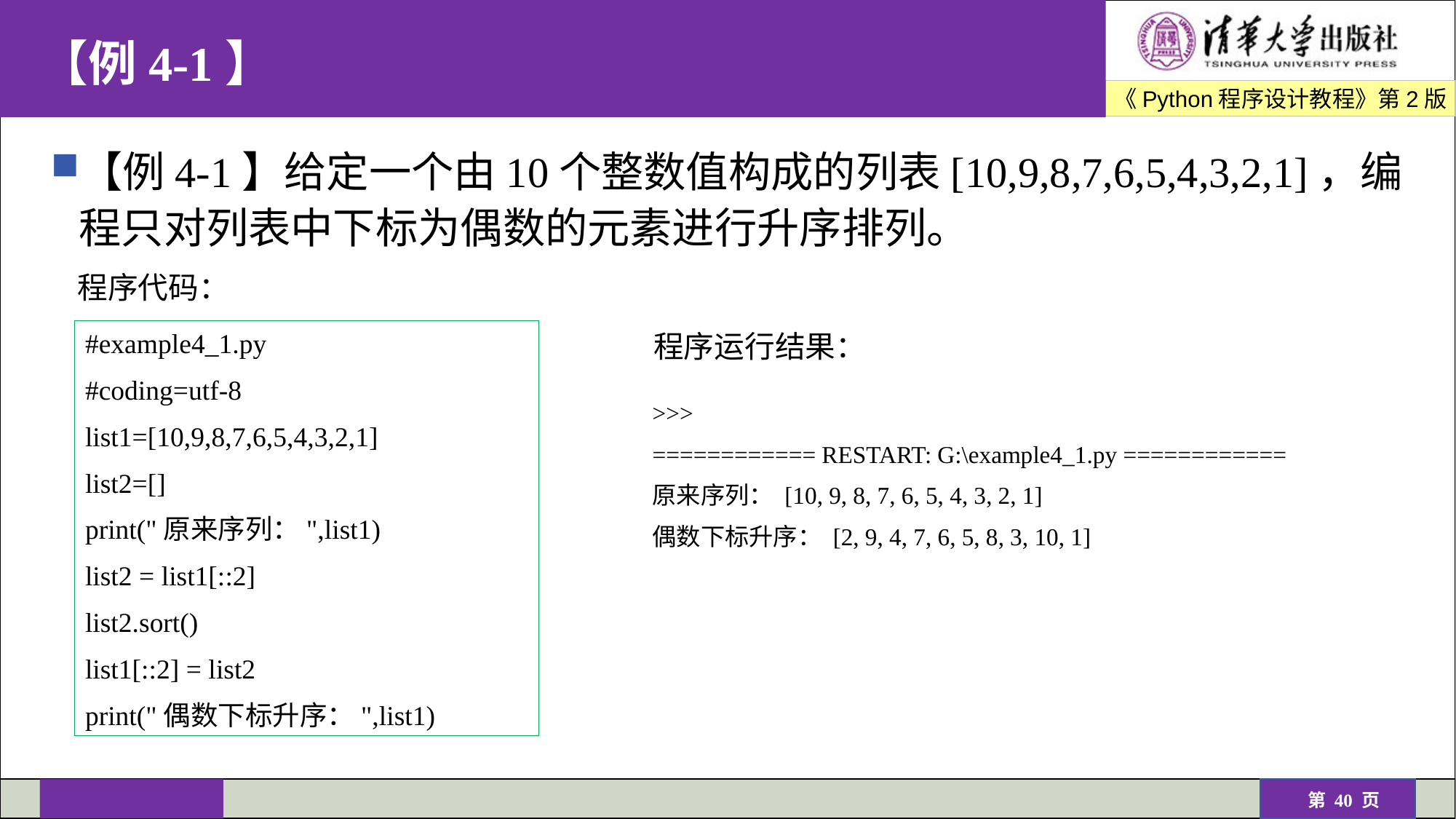

# 【例4-1】
【例4-1】给定一个由10个整数值构成的列表[10,9,8,7,6,5,4,3,2,1]，编程只对列表中下标为偶数的元素进行升序排列。
程序代码：
#example4_1.py
#coding=utf-8
list1=[10,9,8,7,6,5,4,3,2,1]
list2=[]
print("原来序列：",list1)
list2 = list1[::2]
list2.sort()
list1[::2] = list2
print("偶数下标升序：",list1)
程序运行结果：
>>>
============ RESTART: G:\example4_1.py ============
原来序列： [10, 9, 8, 7, 6, 5, 4, 3, 2, 1]
偶数下标升序： [2, 9, 4, 7, 6, 5, 8, 3, 10, 1]